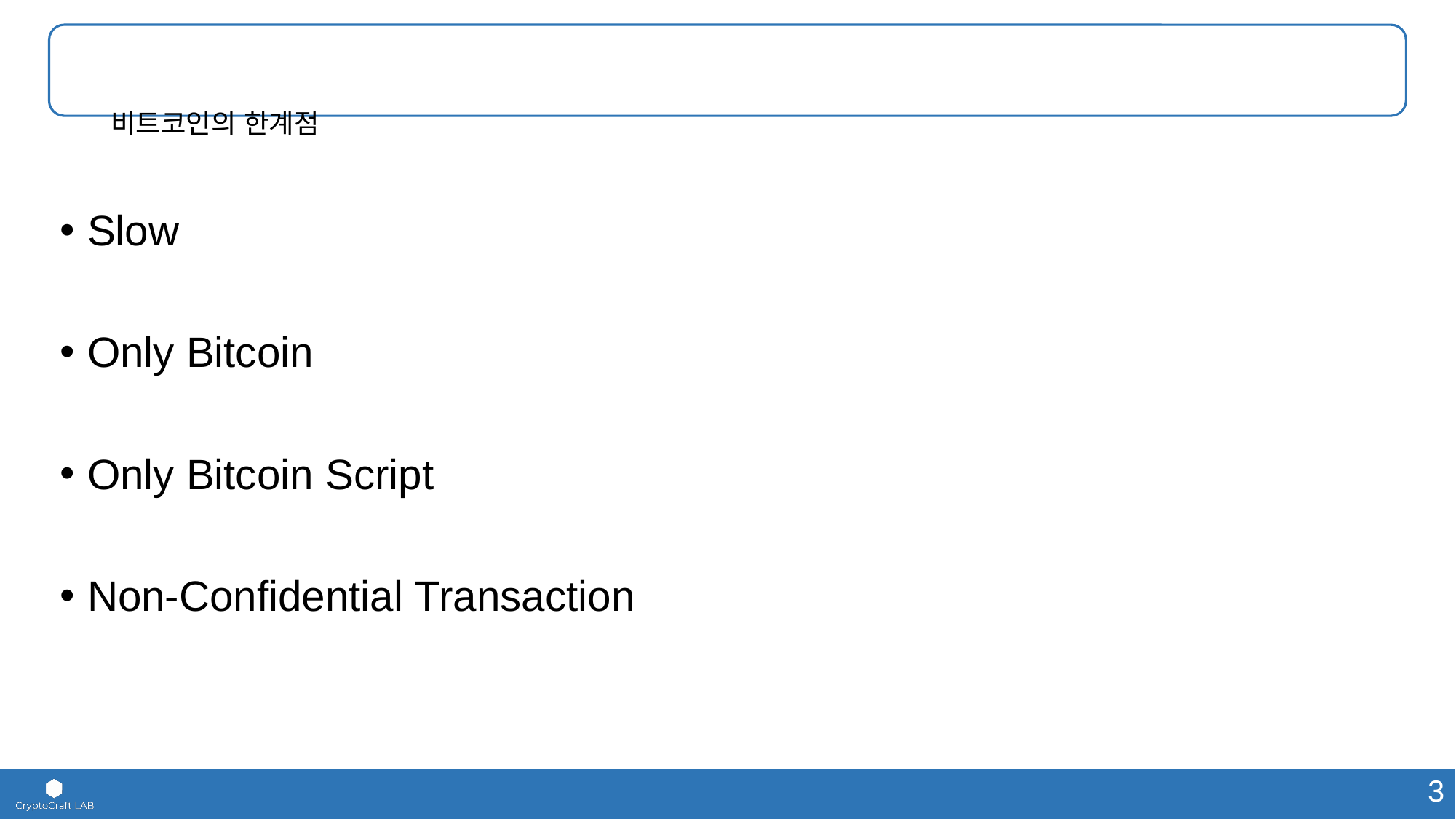

# 비트코인의 한계점

Slow

Only Bitcoin

Only Bitcoin Script

Non-Confidential Transaction